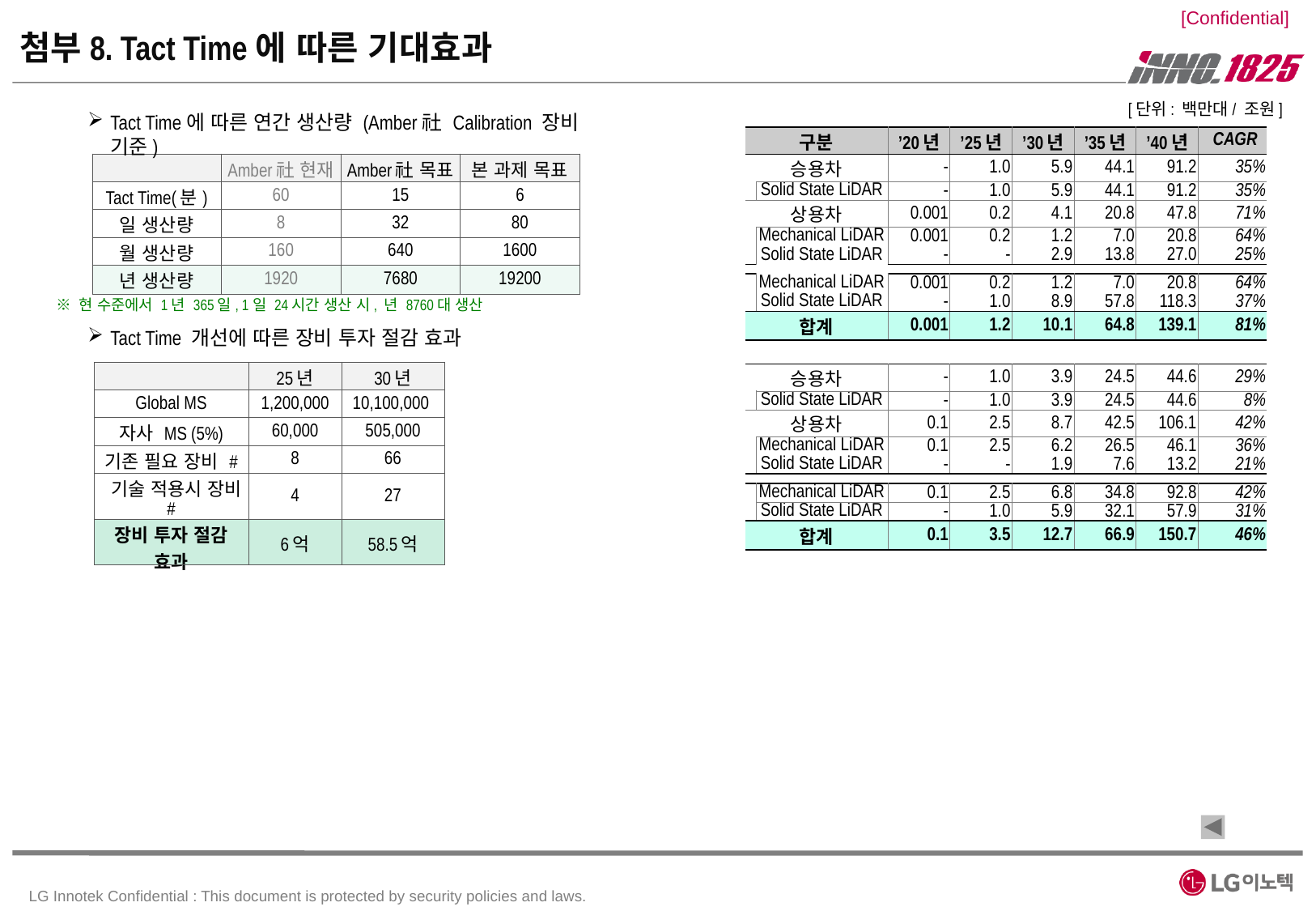

첨부8. Tact Time에 따른 기대효과
[단위: 백만대/ 조원]
Tact Time에 따른 연간 생산량 (Amber社 Calibration 장비 기준)
| 구분 |  |  | ’20년 | ’25년 | ’30년 | ’35년 | ’40년 | CAGR |
| --- | --- | --- | --- | --- | --- | --- | --- | --- |
| 승용차 |  |  | - | 1.0 | 5.9 | 44.1 | 91.2 | 35% |
|  | Solid State LiDAR |  | - | 1.0 | 5.9 | 44.1 | 91.2 | 35% |
| 상용차 |  |  | 0.001 | 0.2 | 4.1 | 20.8 | 47.8 | 71% |
|  | Mechanical LiDAR |  | 0.001 | 0.2 | 1.2 | 7.0 | 20.8 | 64% |
|  | Solid State LiDAR |  | - | - | 2.9 | 13.8 | 27.0 | 25% |
|  |  |  |  |  |  |  |  |  |
|  | Mechanical LiDAR |  | 0.001 | 0.2 | 1.2 | 7.0 | 20.8 | 64% |
|  | Solid State LiDAR |  | - | 1.0 | 8.9 | 57.8 | 118.3 | 37% |
| 합계 |  |  | 0.001 | 1.2 | 10.1 | 64.8 | 139.1 | 81% |
|  |  |  |  |  |  |  |  |  |
| 승용차 |  |  | - | 1.0 | 3.9 | 24.5 | 44.6 | 29% |
|  | Solid State LiDAR |  | - | 1.0 | 3.9 | 24.5 | 44.6 | 8% |
| 상용차 |  |  | 0.1 | 2.5 | 8.7 | 42.5 | 106.1 | 42% |
|  | Mechanical LiDAR |  | 0.1 | 2.5 | 6.2 | 26.5 | 46.1 | 36% |
|  | Solid State LiDAR |  | - | - | 1.9 | 7.6 | 13.2 | 21% |
|  |  |  |  |  |  |  |  |  |
|  | Mechanical LiDAR |  | 0.1 | 2.5 | 6.8 | 34.8 | 92.8 | 42% |
|  | Solid State LiDAR |  | - | 1.0 | 5.9 | 32.1 | 57.9 | 31% |
| 합계 |  |  | 0.1 | 3.5 | 12.7 | 66.9 | 150.7 | 46% |
|  | Amber社 현재 | Amber社 목표 | 본 과제 목표 |
| --- | --- | --- | --- |
| Tact Time(분) | 60 | 15 | 6 |
| 일 생산량 | 8 | 32 | 80 |
| 월 생산량 | 160 | 640 | 1600 |
| 년 생산량 | 1920 | 7680 | 19200 |
※ 현 수준에서 1년 365일, 1일 24시간 생산 시, 년 8760대 생산
Tact Time 개선에 따른 장비 투자 절감 효과
|  | 25년 | 30년 |
| --- | --- | --- |
| Global MS | 1,200,000 | 10,100,000 |
| 자사 MS (5%) | 60,000 | 505,000 |
| 기존 필요 장비 # | 8 | 66 |
| 기술 적용시 장비 # | 4 | 27 |
| 장비 투자 절감 효과 | 6억 | 58.5억 |
* 추정 장비 가격 : 1.5억